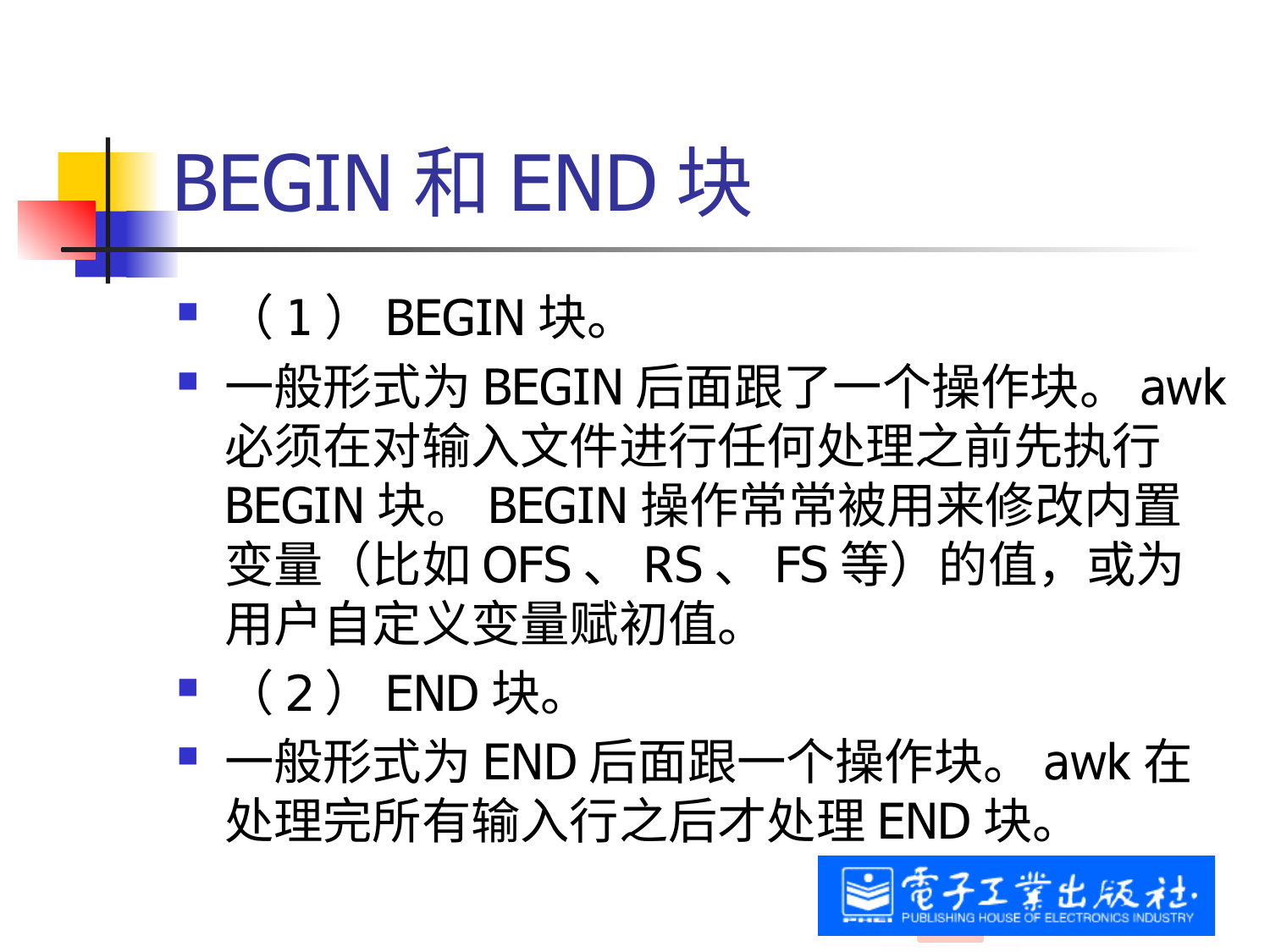

# BEGIN和END块
（1）BEGIN块。
一般形式为BEGIN后面跟了一个操作块。awk必须在对输入文件进行任何处理之前先执行BEGIN块。BEGIN操作常常被用来修改内置变量（比如OFS、RS、FS等）的值，或为用户自定义变量赋初值。
（2）END块。
一般形式为END后面跟一个操作块。awk在处理完所有输入行之后才处理END块。